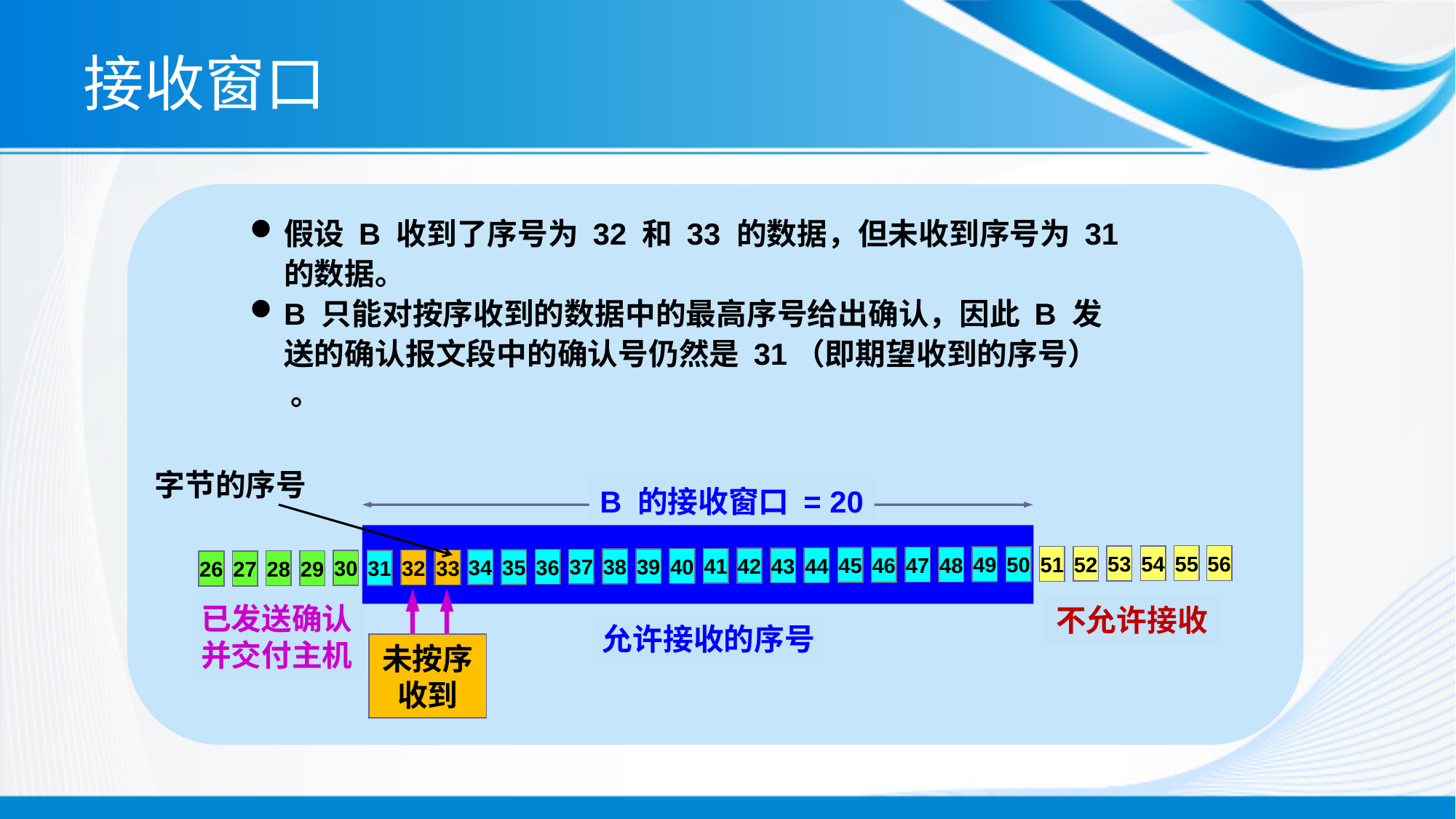

# 接收窗口

假设 B 收到了序号为 32 和 33 的数据，但未收到序号为 31 的数据。
B 只能对按序收到的数据中的最高序号给出确认，因此 B 发送的确认报文段中的确认号仍然是 31（即期望收到的序号） 。
字节的序号
B 的接收窗口 = 20

55
56
54
53
52
51
50
49
48
47
46
45
44
43
42
41
40
39
38
37
36
35
34
33
33
32
32
31
30
29
28
27
26

未按序收到
已发送确认
并交付主机
不允许接收
允许接收的序号